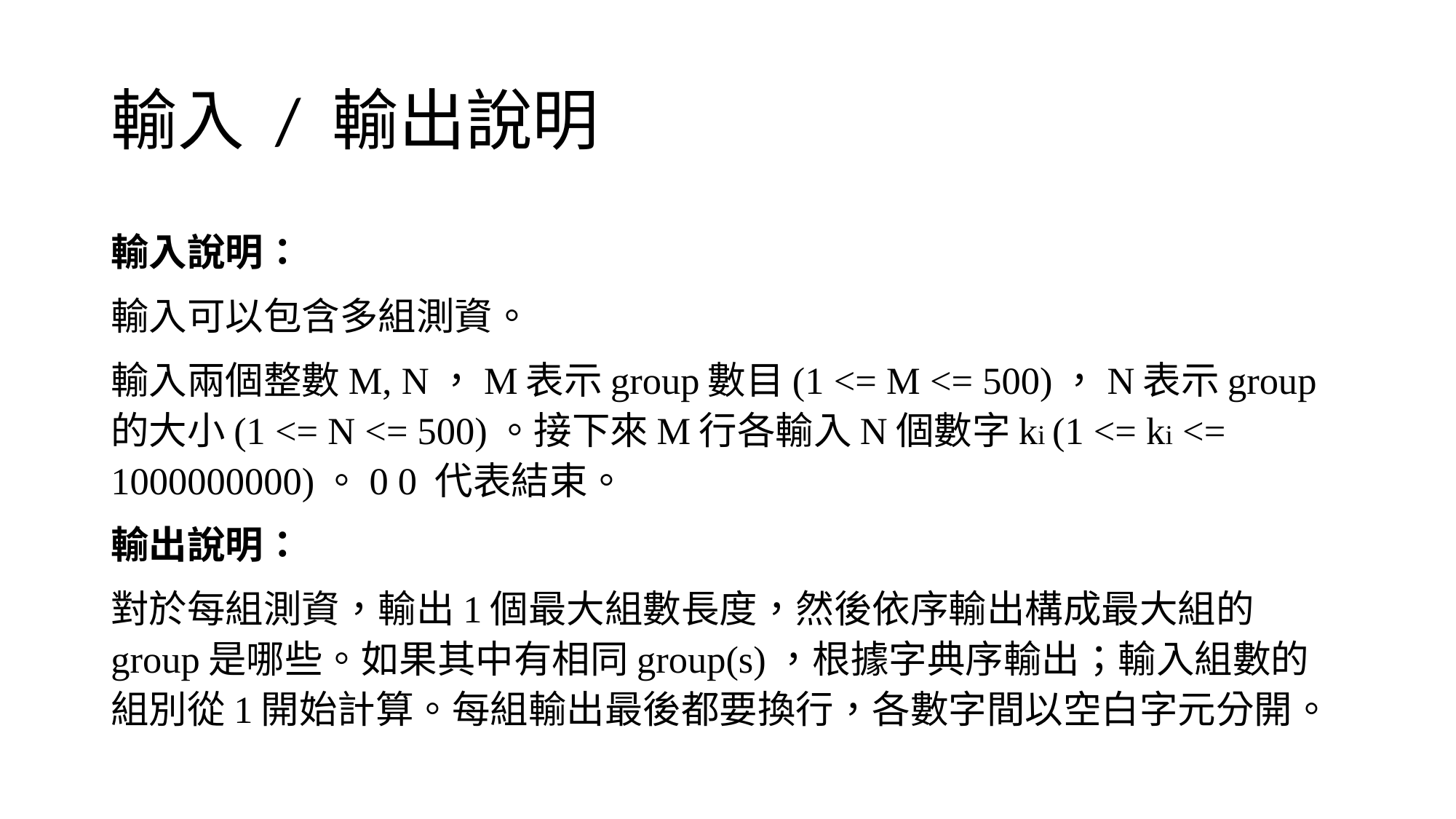

# 輸入 / 輸出說明
輸入說明：
輸入可以包含多組測資。
輸入兩個整數M, N，M表示group數目(1 <= M <= 500)，N表示group的大小(1 <= N <= 500)。接下來M行各輸入N個數字ki (1 <= ki <= 1000000000)。0 0 代表結束。
輸出說明：
對於每組測資，輸出1個最大組數長度，然後依序輸出構成最大組的group是哪些。如果其中有相同group(s)，根據字典序輸出；輸入組數的組別從1開始計算。每組輸出最後都要換行，各數字間以空白字元分開。